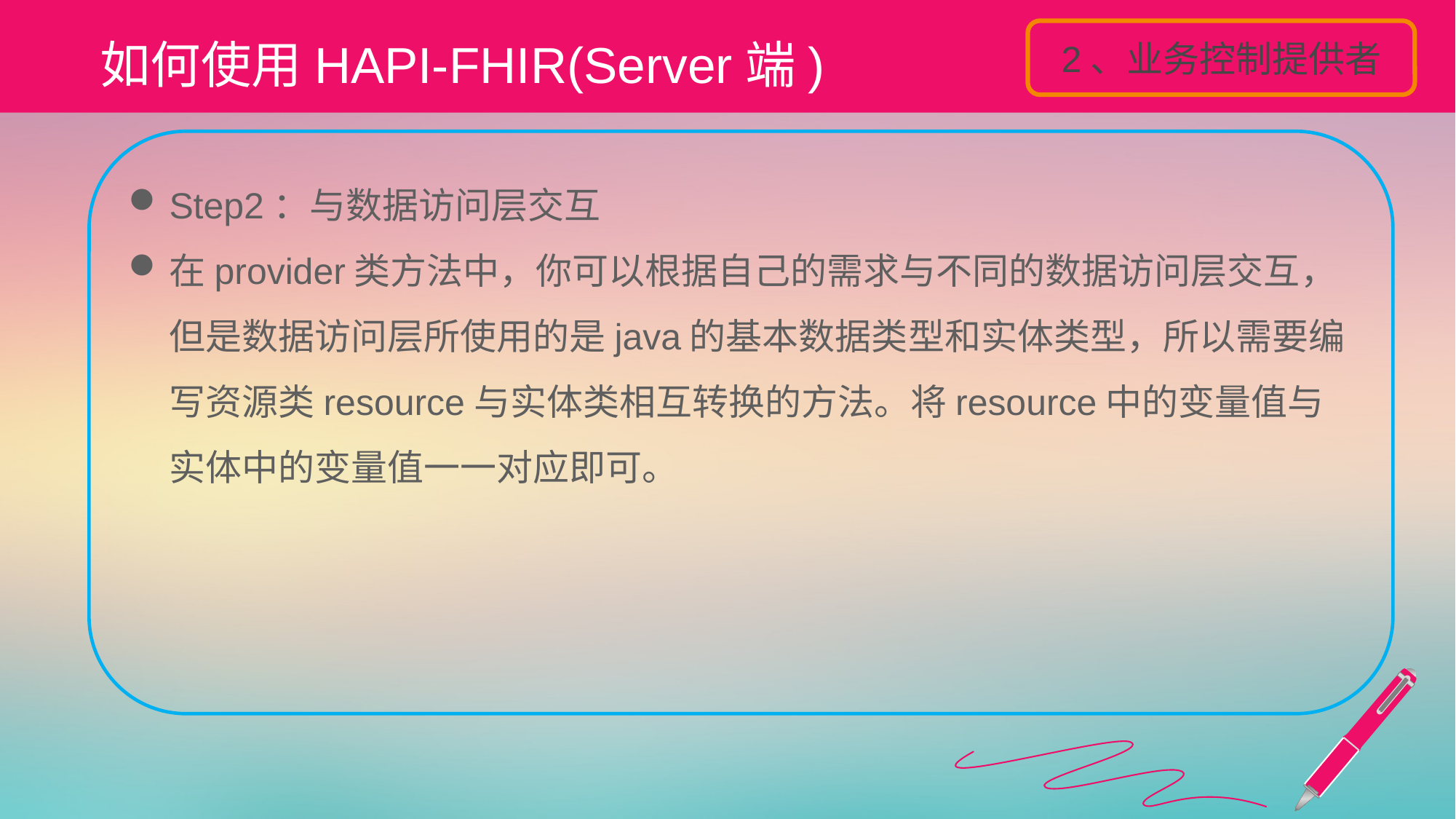

2、业务控制提供者
# 如何使用HAPI-FHIR(Server端)
Step2：与数据访问层交互
在provider类方法中，你可以根据自己的需求与不同的数据访问层交互，但是数据访问层所使用的是java的基本数据类型和实体类型，所以需要编写资源类resource与实体类相互转换的方法。将resource中的变量值与实体中的变量值一一对应即可。